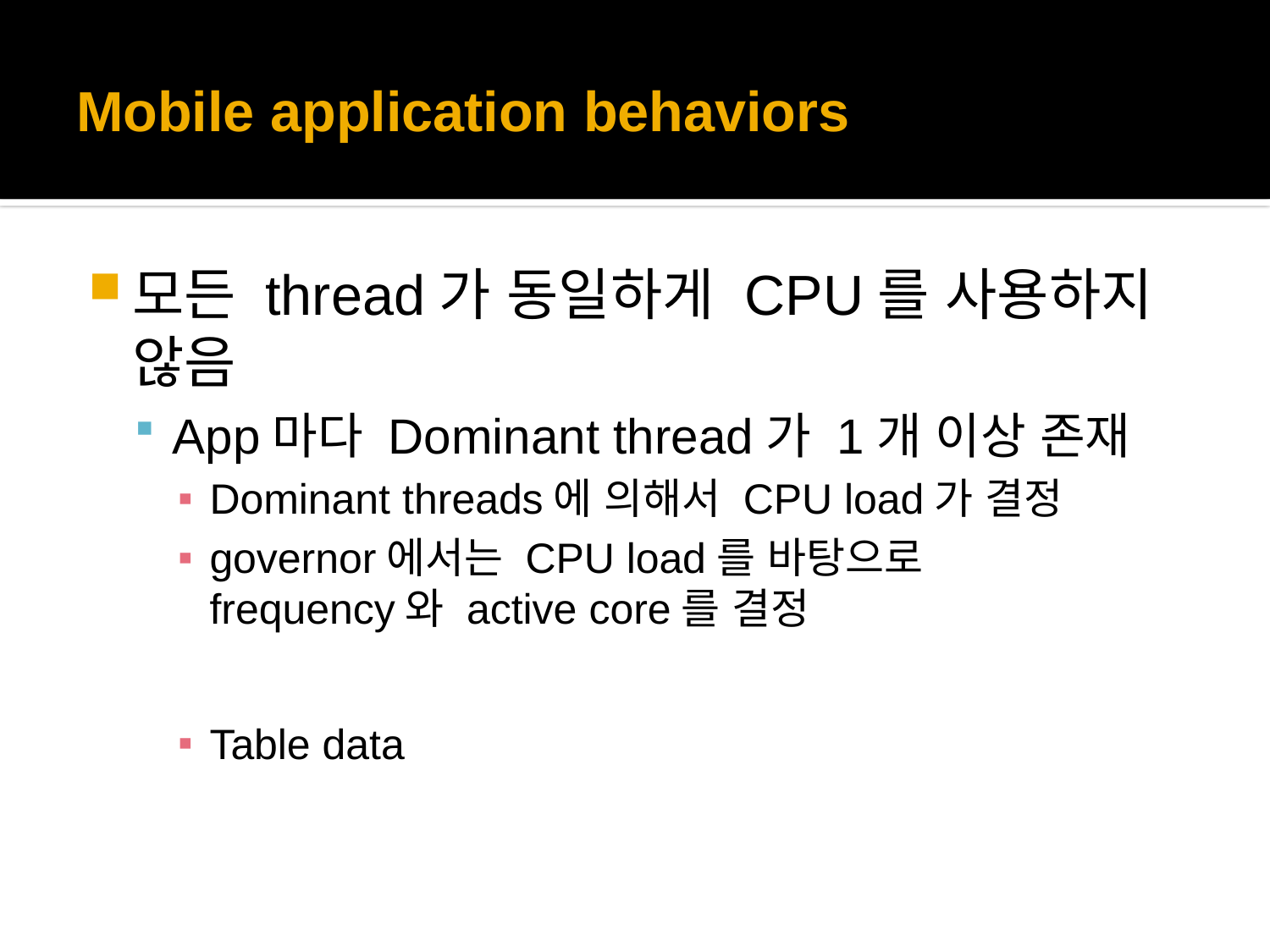

# Mobile application behaviors
모든 thread가 동일하게 CPU를 사용하지 않음
App마다 Dominant thread가 1개 이상 존재
Dominant threads에 의해서 CPU load가 결정
governor에서는 CPU load를 바탕으로
frequency와 active core를 결정

Table data